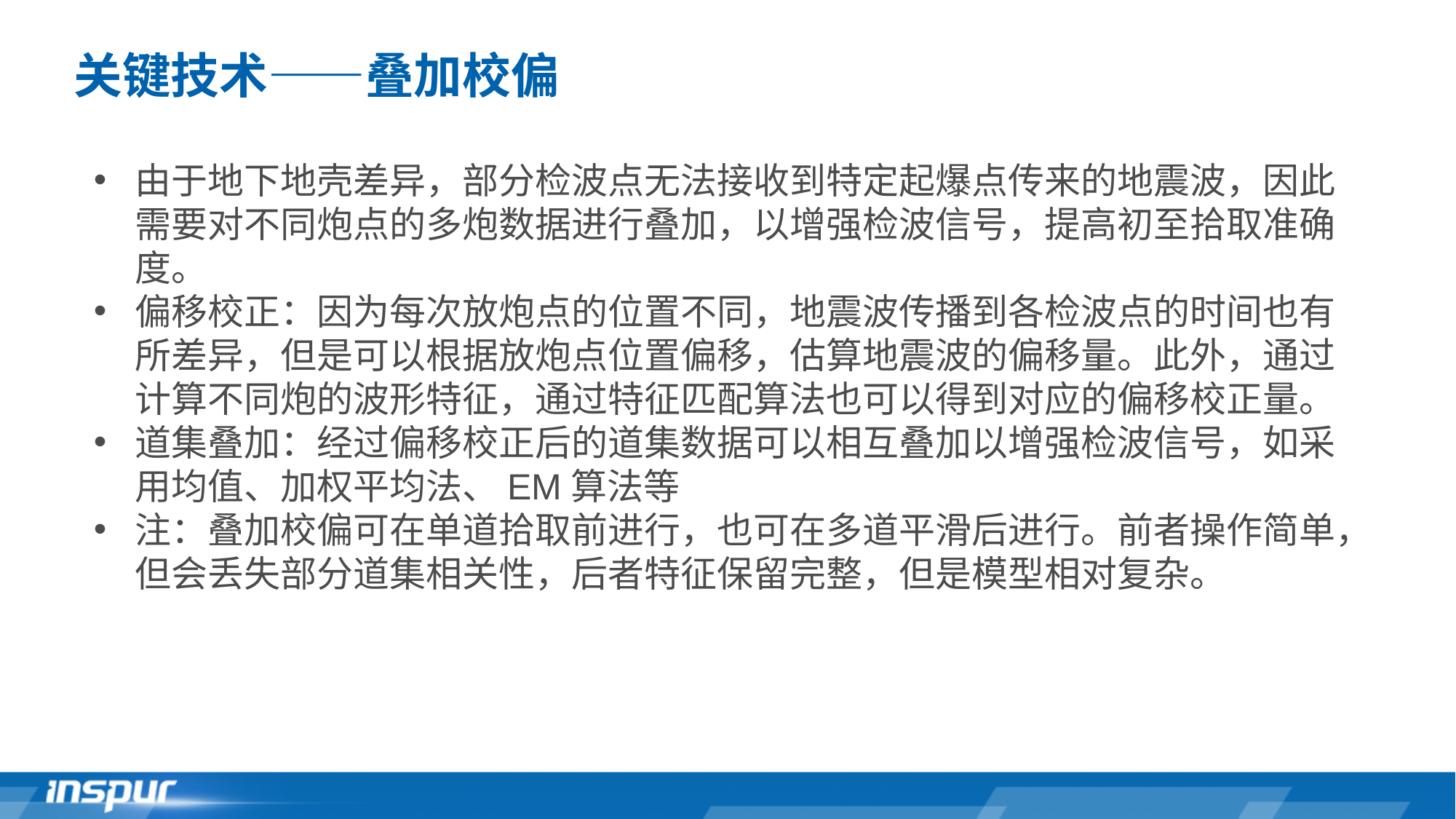

# 关键技术——叠加校偏
由于地下地壳差异，部分检波点无法接收到特定起爆点传来的地震波，因此需要对不同炮点的多炮数据进行叠加，以增强检波信号，提高初至拾取准确度。
偏移校正：因为每次放炮点的位置不同，地震波传播到各检波点的时间也有所差异，但是可以根据放炮点位置偏移，估算地震波的偏移量。此外，通过计算不同炮的波形特征，通过特征匹配算法也可以得到对应的偏移校正量。
道集叠加：经过偏移校正后的道集数据可以相互叠加以增强检波信号，如采用均值、加权平均法、EM算法等
注：叠加校偏可在单道拾取前进行，也可在多道平滑后进行。前者操作简单，但会丢失部分道集相关性，后者特征保留完整，但是模型相对复杂。